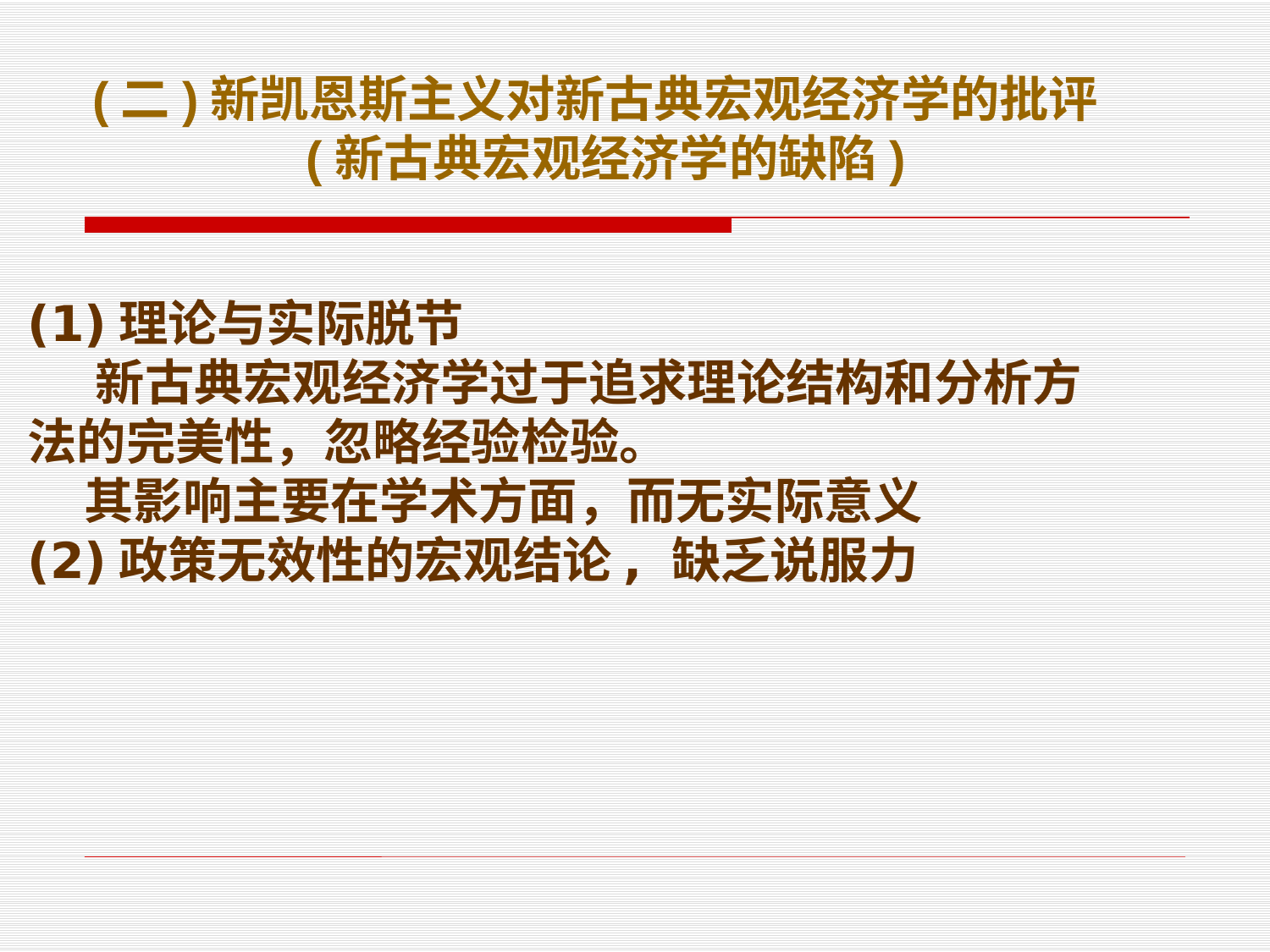

(二)新凯恩斯主义对新古典宏观经济学的批评
                  (新古典宏观经济学的缺陷)

(1)理论与实际脱节
     新古典宏观经济学过于追求理论结构和分析方
法的完美性，忽略经验检验。
    其影响主要在学术方面，而无实际意义
(2)政策无效性的宏观结论, 缺乏说服力